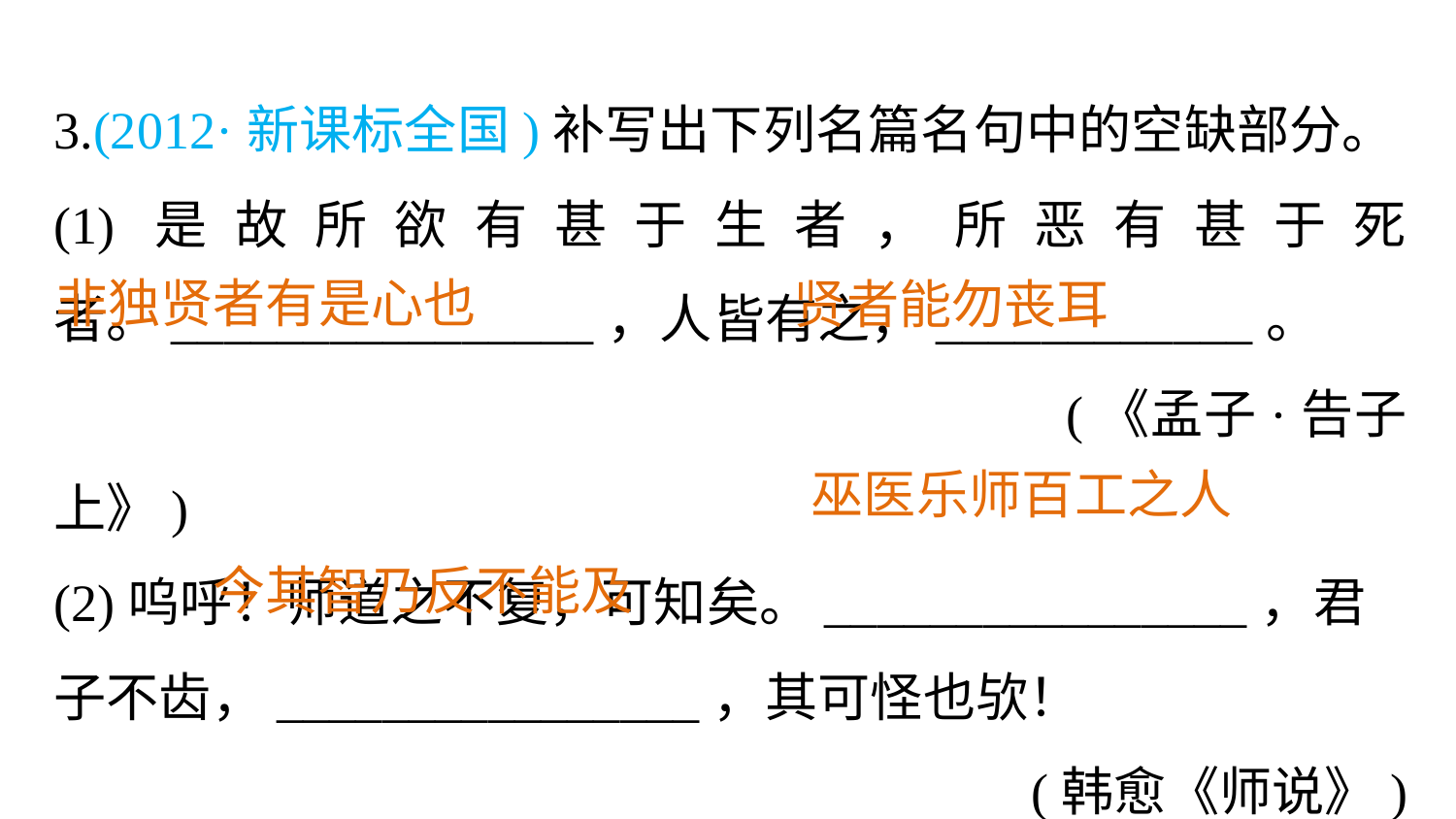

3.(2012·新课标全国)补写出下列名篇名句中的空缺部分。
(1)是故所欲有甚于生者，所恶有甚于死者。________________，人皆有之，____________。
                                                                        (《孟子·告子上》)
(2)呜呼！师道之不复，可知矣。________________，君子不齿，________________，其可怪也欤！
(韩愈《师说》)
非独贤者有是心也
贤者能勿丧耳
巫医乐师百工之人
今其智乃反不能及